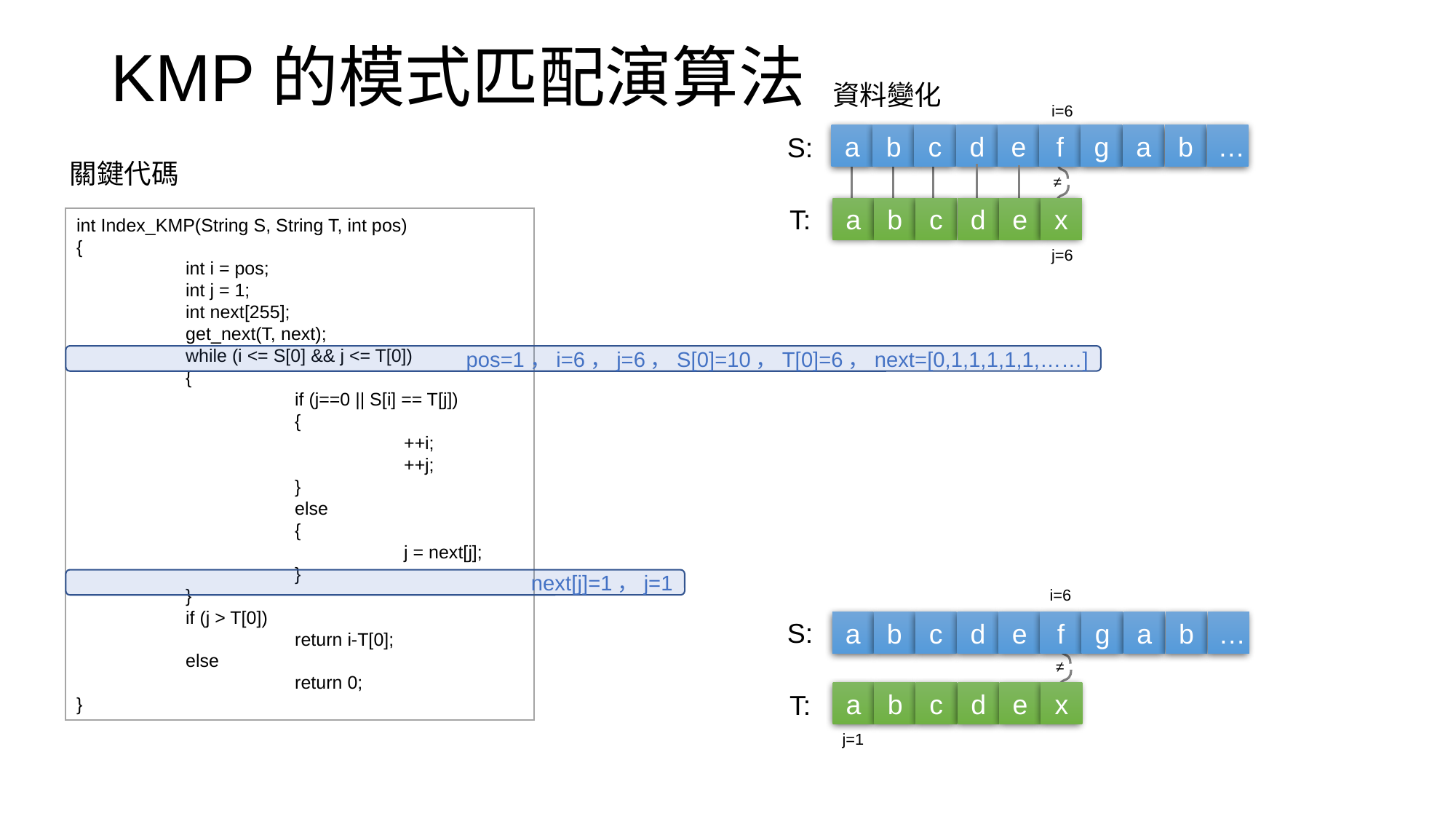

# KMP的模式匹配演算法
資料變化
i=6
a
b
c
d
e
f
g
a
b
…
S:
關鍵代碼
≠
T:
a
b
c
d
e
x
int Index_KMP(String S, String T, int pos)
{
	int i = pos;
	int j = 1;
	int next[255];
	get_next(T, next);
	while (i <= S[0] && j <= T[0])
	{
		if (j==0 || S[i] == T[j])
      	{
         	++i;
         	++j;
      	}
      	else
      	{
      	 	j = next[j];
      	}
	}
	if (j > T[0])
		return i-T[0];
	else
		return 0;
}
j=6
pos=1，i=6，j=6，S[0]=10，T[0]=6，next=[0,1,1,1,1,1,……]
next[j]=1，j=1
i=6
S:
a
b
c
d
e
f
g
a
b
…
T:
≠
a
b
c
d
e
x
j=1